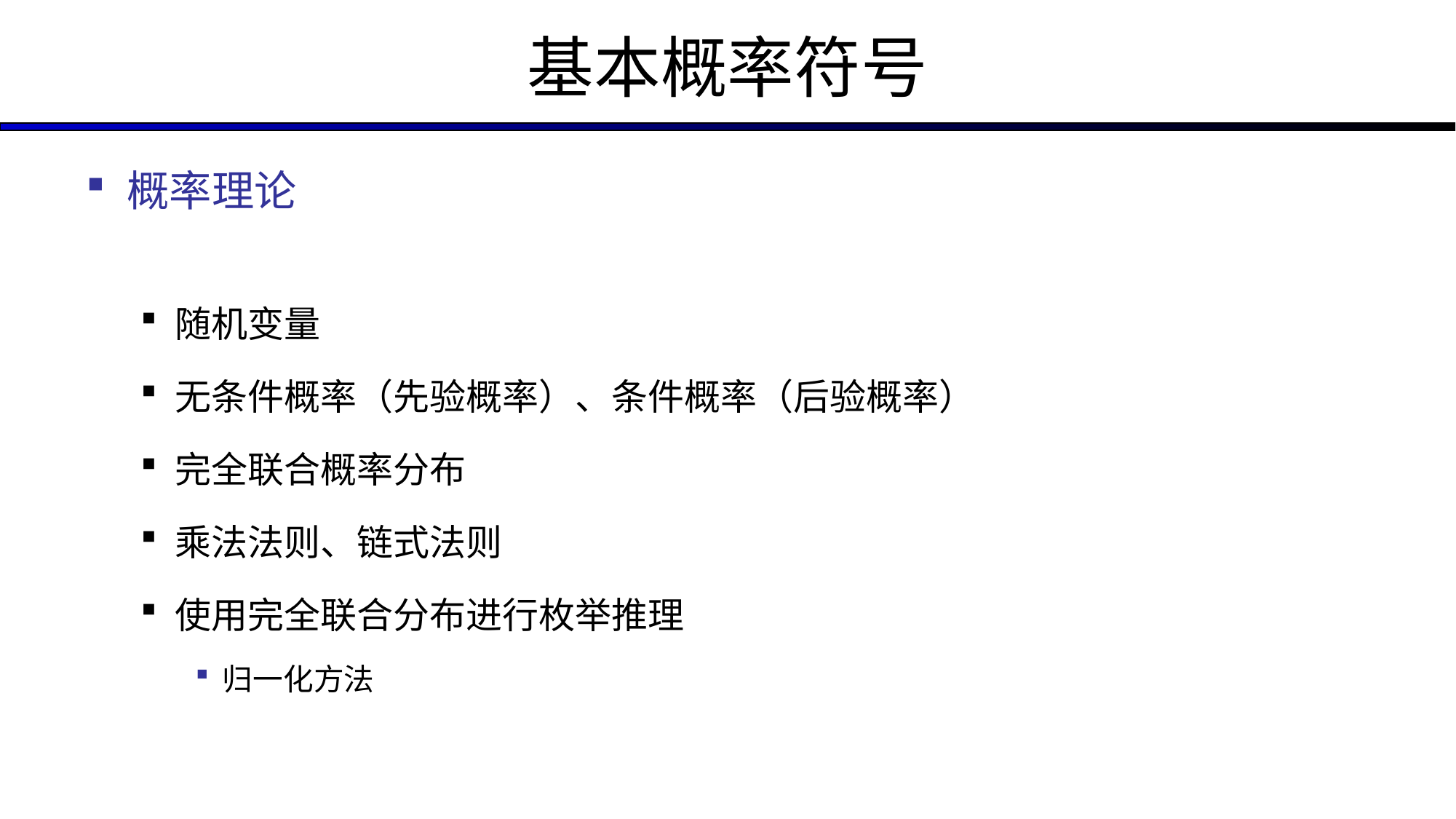

# 基本概率符号
概率理论

随机变量
无条件概率（先验概率）、条件概率（后验概率）
完全联合概率分布
乘法法则、链式法则
使用完全联合分布进行枚举推理
归一化方法